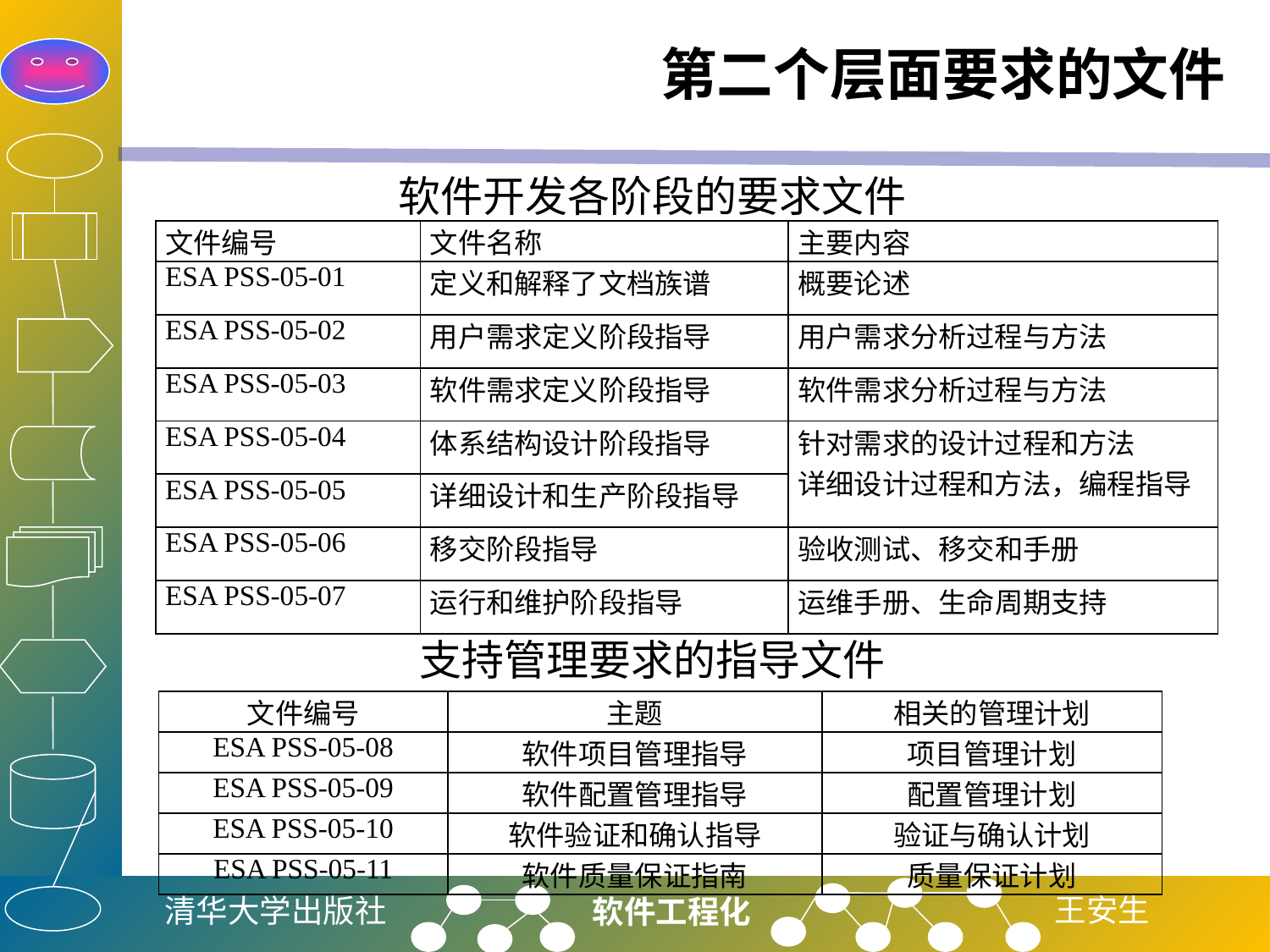

# 第二个层面要求的文件
软件开发各阶段的要求文件
| 文件编号 | 文件名称 | 主要内容 |
| --- | --- | --- |
| ESA PSS-05-01 | 定义和解释了文档族谱 | 概要论述 |
| ESA PSS-05-02 | 用户需求定义阶段指导 | 用户需求分析过程与方法 |
| ESA PSS-05-03 | 软件需求定义阶段指导 | 软件需求分析过程与方法 |
| ESA PSS-05-04 | 体系结构设计阶段指导 | 针对需求的设计过程和方法 详细设计过程和方法，编程指导 |
| ESA PSS-05-05 | 详细设计和生产阶段指导 |  |
| ESA PSS-05-06 | 移交阶段指导 | 验收测试、移交和手册 |
| ESA PSS-05-07 | 运行和维护阶段指导 | 运维手册、生命周期支持 |
支持管理要求的指导文件
| 文件编号 | 主题 | 相关的管理计划 |
| --- | --- | --- |
| ESA PSS-05-08 | 软件项目管理指导 | 项目管理计划 |
| ESA PSS-05-09 | 软件配置管理指导 | 配置管理计划 |
| ESA PSS-05-10 | 软件验证和确认指导 | 验证与确认计划 |
| ESA PSS-05-11 | 软件质量保证指南 | 质量保证计划 |